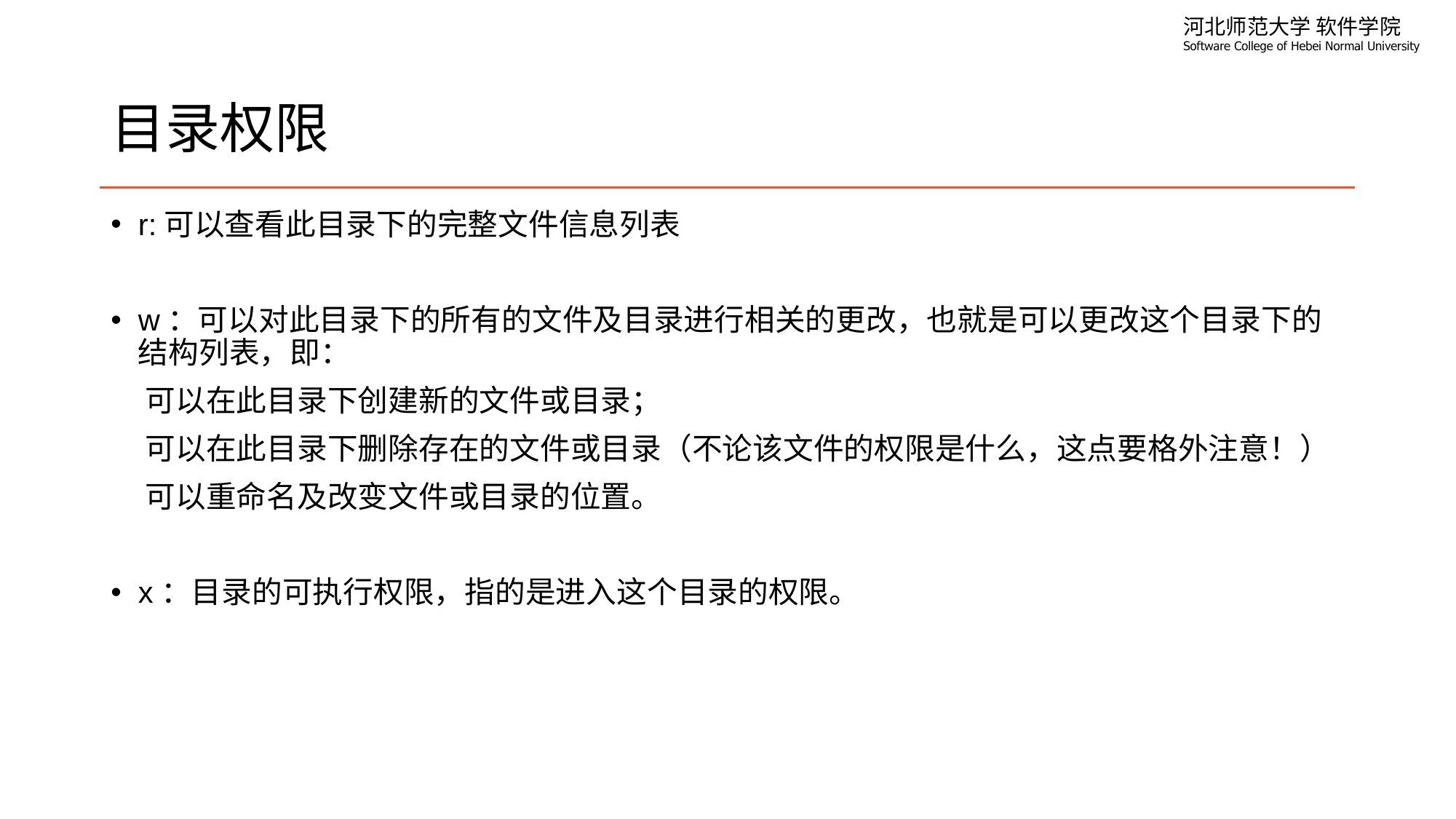

# 目录权限
r:可以查看此目录下的完整文件信息列表

w：可以对此目录下的所有的文件及目录进行相关的更改，也就是可以更改这个目录下的结构列表，即：
    可以在此目录下创建新的文件或目录；
    可以在此目录下删除存在的文件或目录（不论该文件的权限是什么，这点要格外注意！）
    可以重命名及改变文件或目录的位置。

x：目录的可执行权限，指的是进入这个目录的权限。